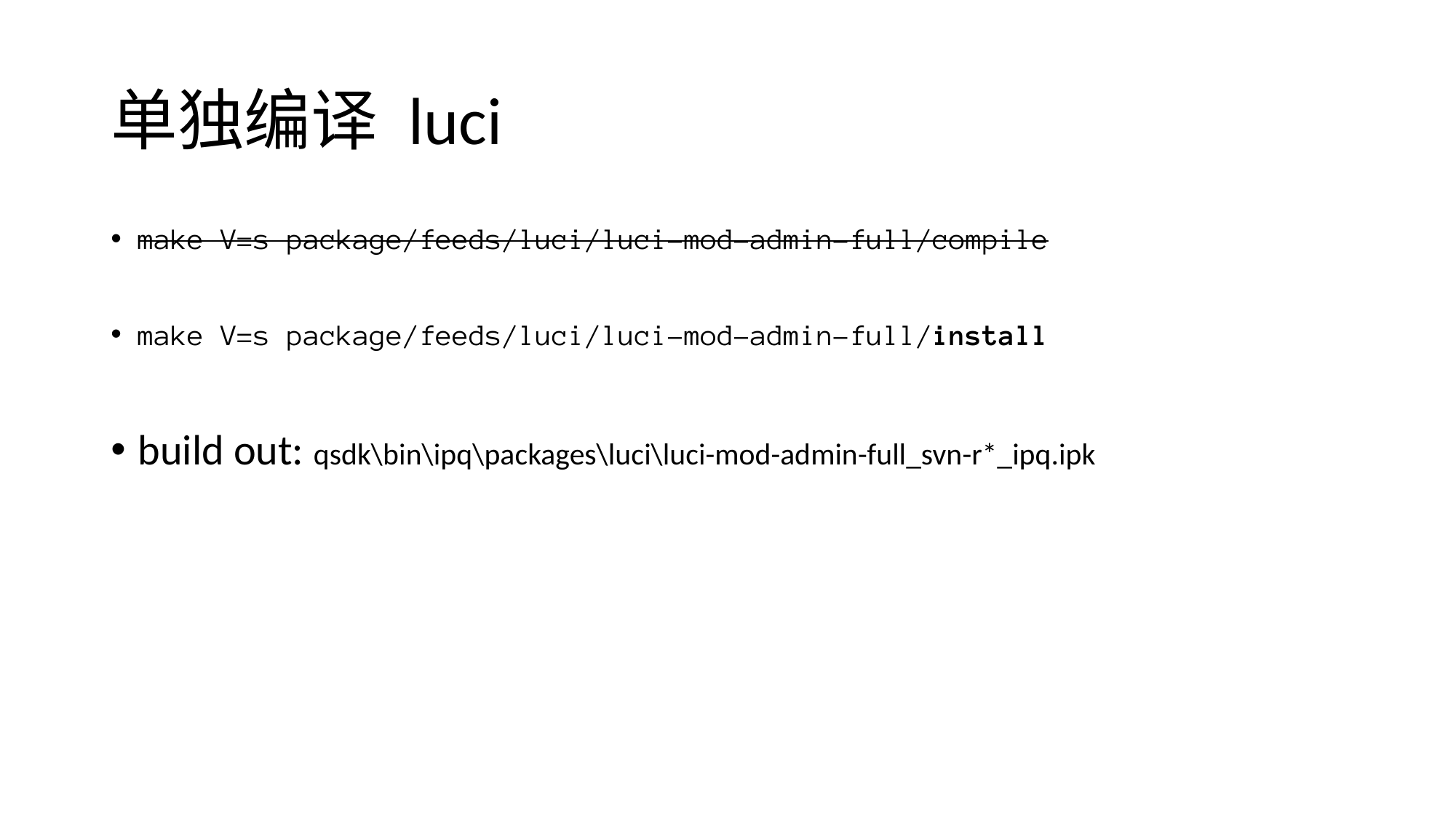

# 单独编译 luci
make V=s package/feeds/luci/luci-mod-admin-full/compile

make V=s package/feeds/luci/luci-mod-admin-full/install

build out: qsdk\bin\ipq\packages\luci\luci-mod-admin-full_svn-r*_ipq.ipk